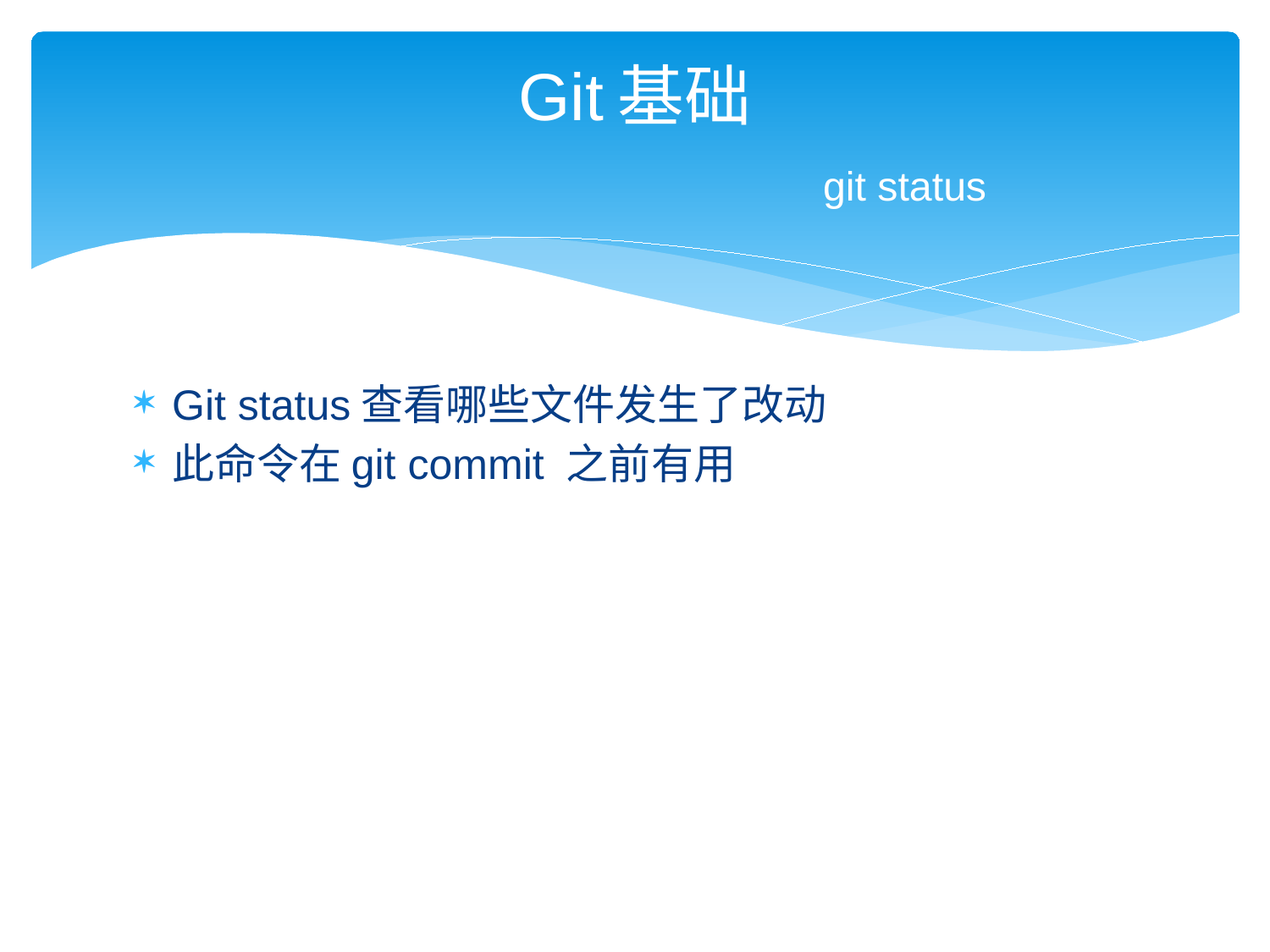

# Git基础 git status
Git status查看哪些文件发生了改动
此命令在git commit 之前有用